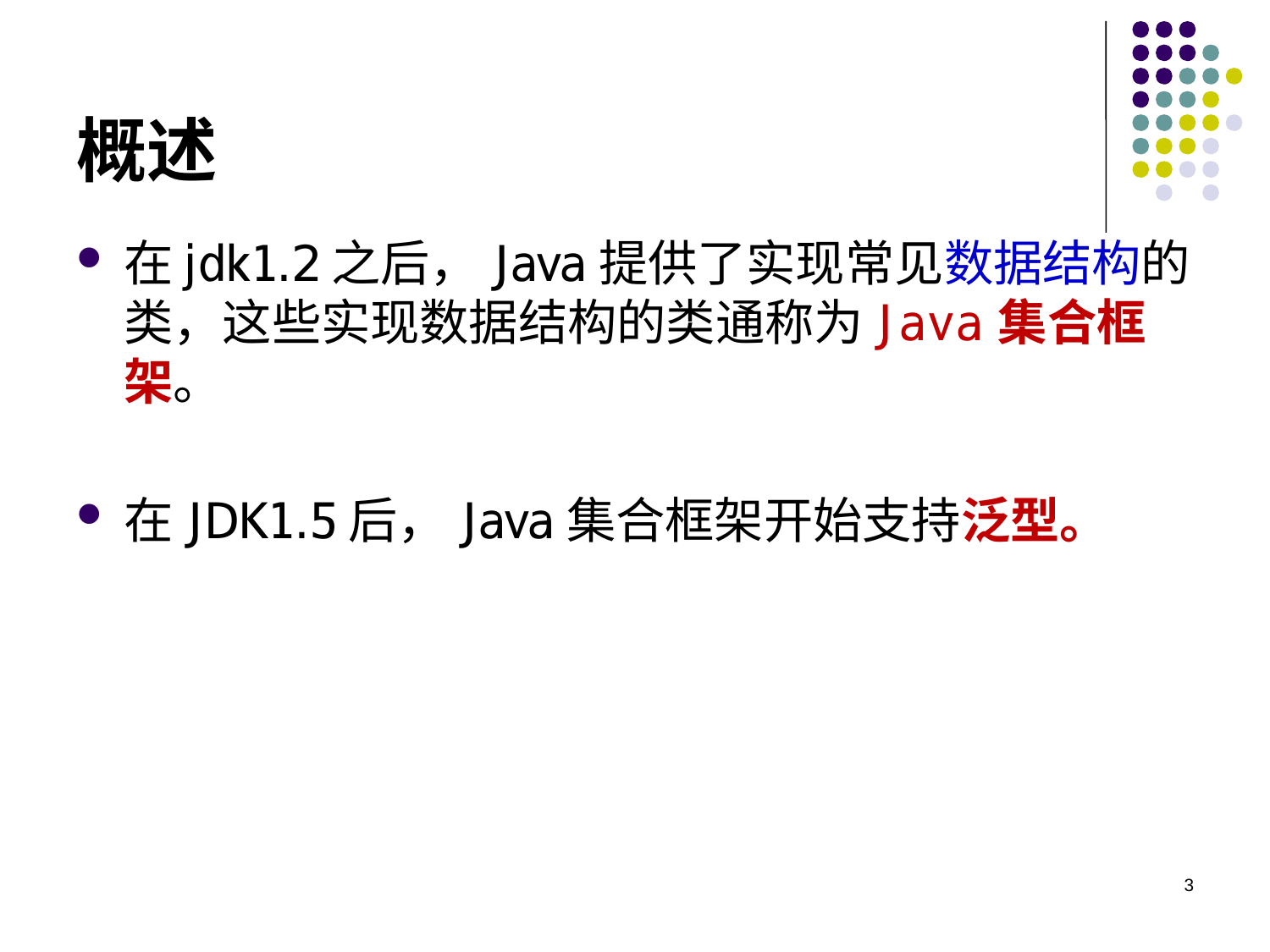

# 概述
在jdk1.2之后，Java提供了实现常见数据结构的类，这些实现数据结构的类通称为Java集合框架。

在JDK1.5后，Java集合框架开始支持泛型。

3